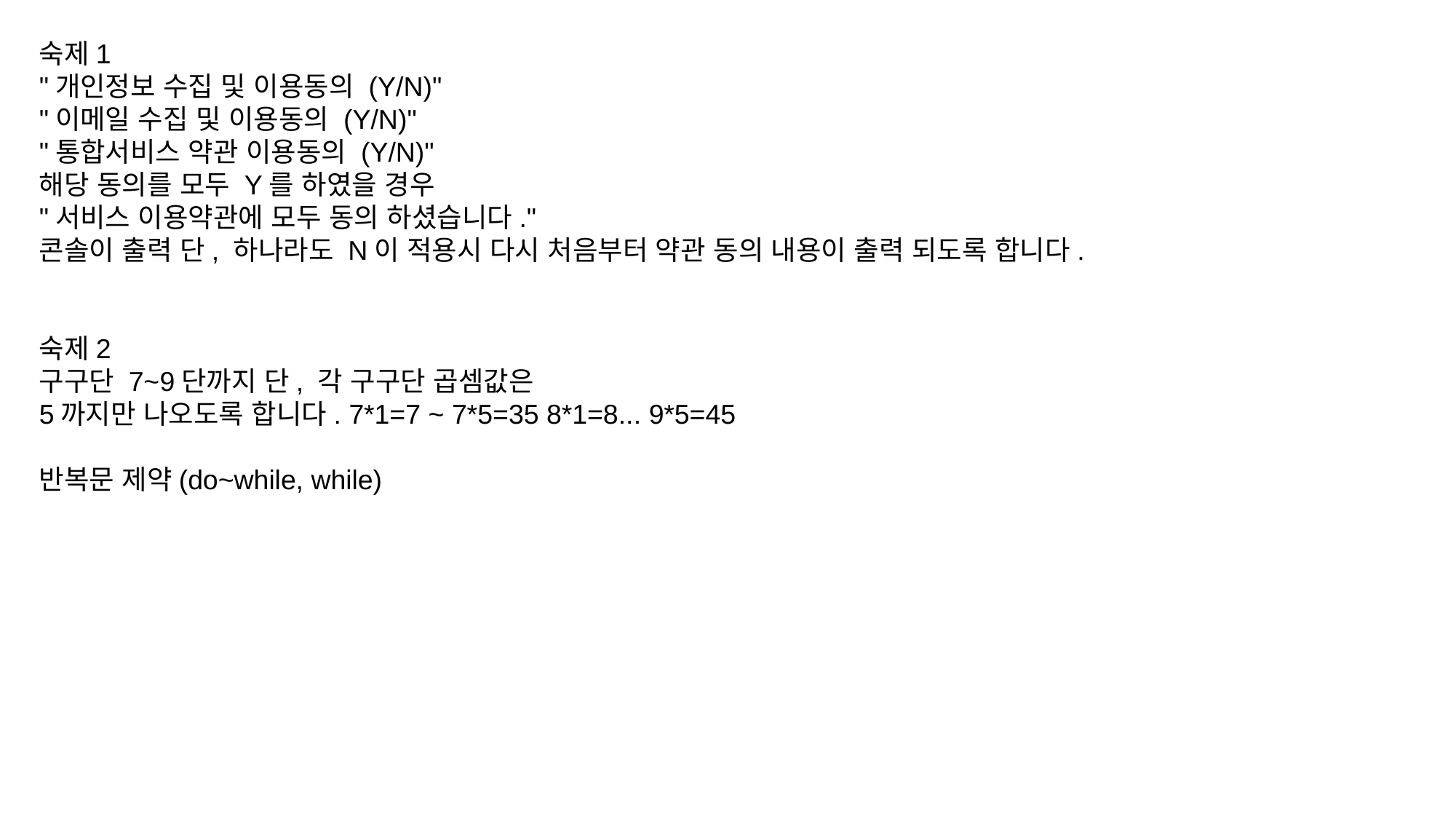

숙제1
"개인정보 수집 및 이용동의 (Y/N)"
"이메일 수집 및 이용동의 (Y/N)"
"통합서비스 약관 이용동의 (Y/N)"
해당 동의를 모두 Y를 하였을 경우
"서비스 이용약관에 모두 동의 하셨습니다."
콘솔이 출력 단, 하나라도 N이 적용시 다시 처음부터 약관 동의 내용이 출력 되도록 합니다.

숙제2
구구단 7~9단까지 단, 각 구구단 곱셈값은
5까지만 나오도록 합니다. 7*1=7 ~ 7*5=35 8*1=8... 9*5=45

반복문 제약(do~while, while)